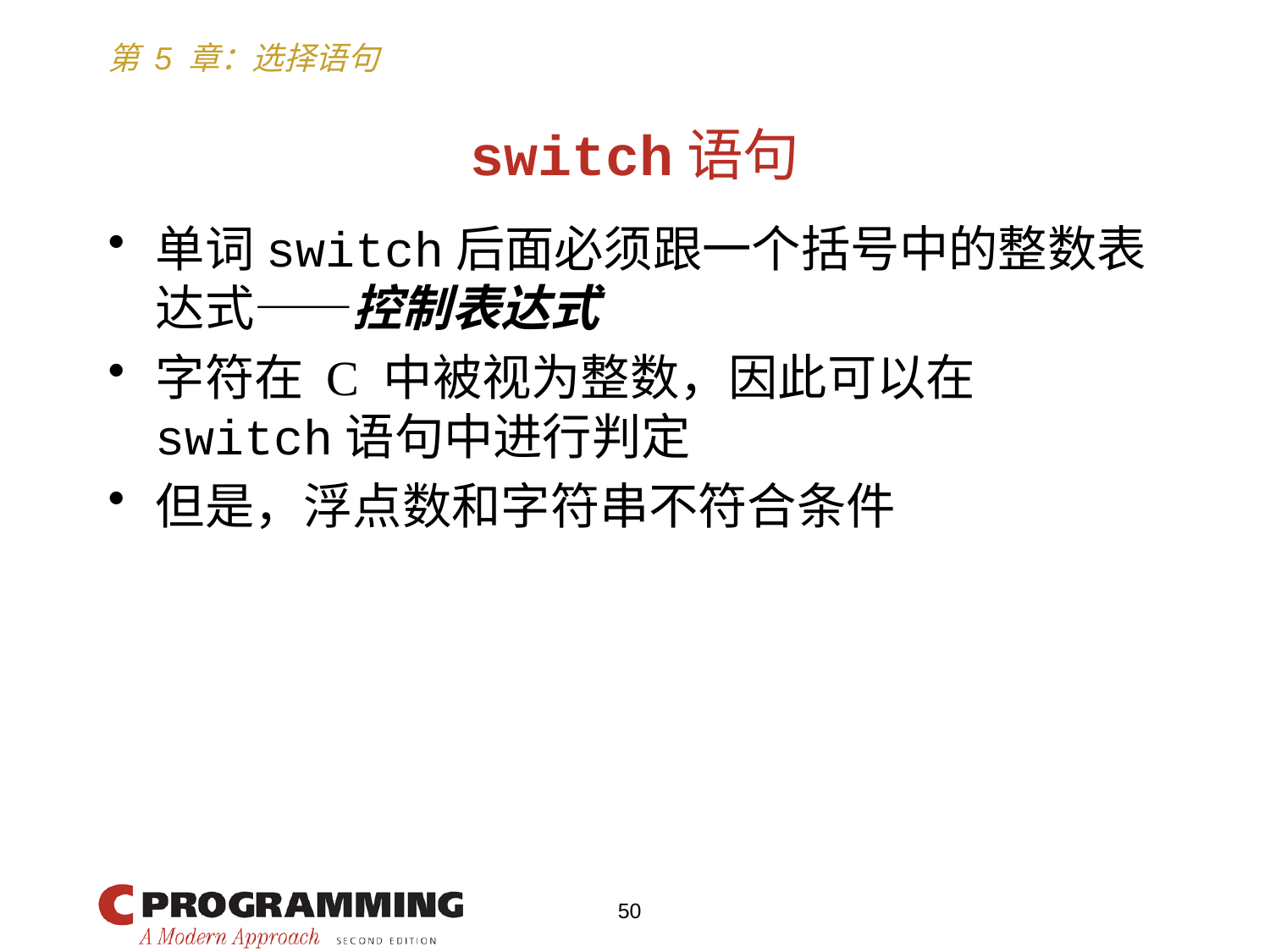

# switch语句
单词switch后面必须跟一个括号中的整数表达式——控制表达式
字符在 C 中被视为整数，因此可以在switch语句中进行判定
但是，浮点数和字符串不符合条件

50